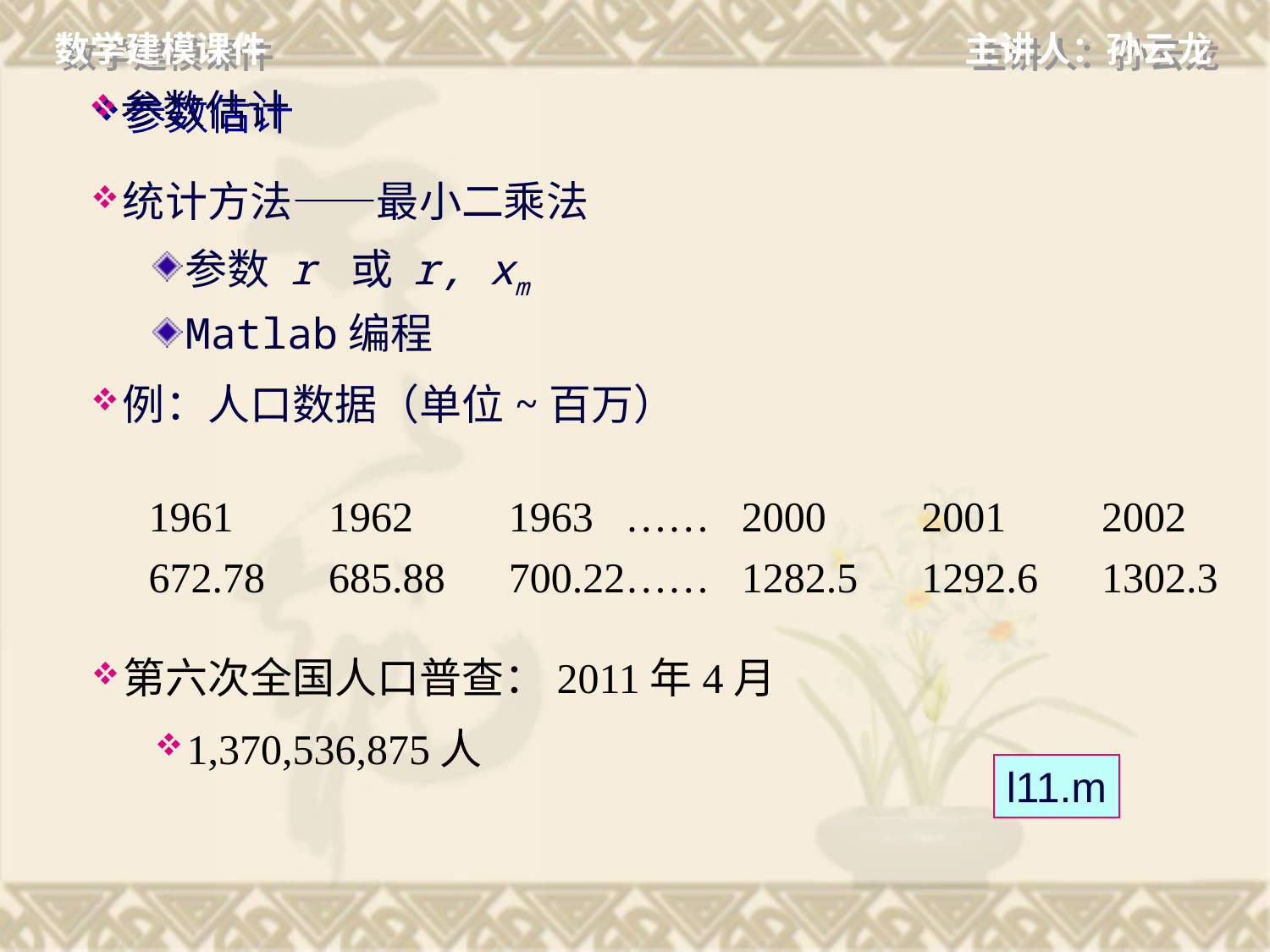

# 参数估计
统计方法——最小二乘法
参数 r 或 r, xm
Matlab编程
例：人口数据（单位~百万）
1961         1962         1963   ……   2000         2001         2002
672.78      685.88      700.22……   1282.5      1292.6      1302.3
第六次全国人口普查：2011年4月
1,370,536,875人
l11.m